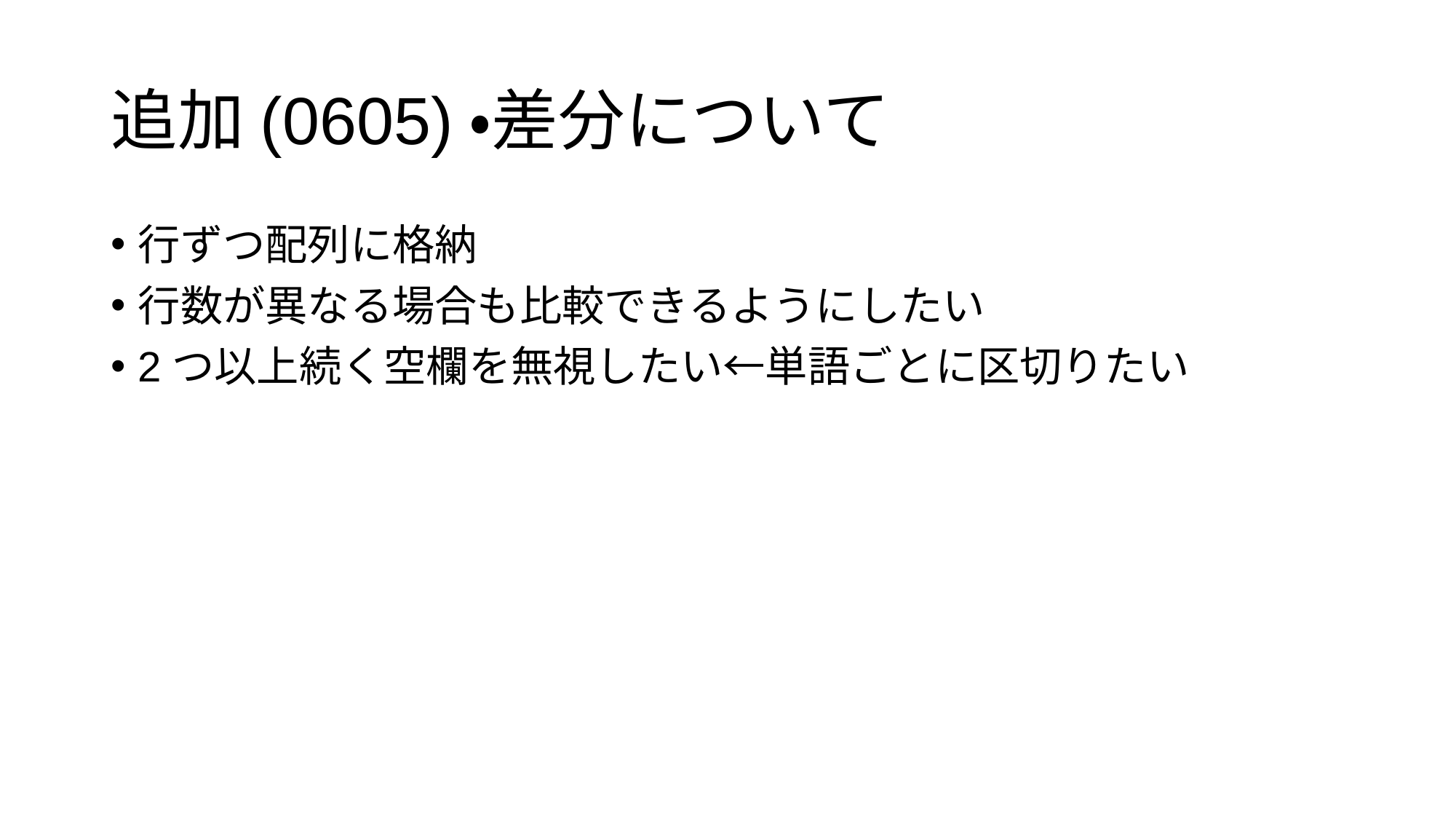

# 追加(0605)・差分について
行ずつ配列に格納
行数が異なる場合も比較できるようにしたい
2つ以上続く空欄を無視したい←単語ごとに区切りたい